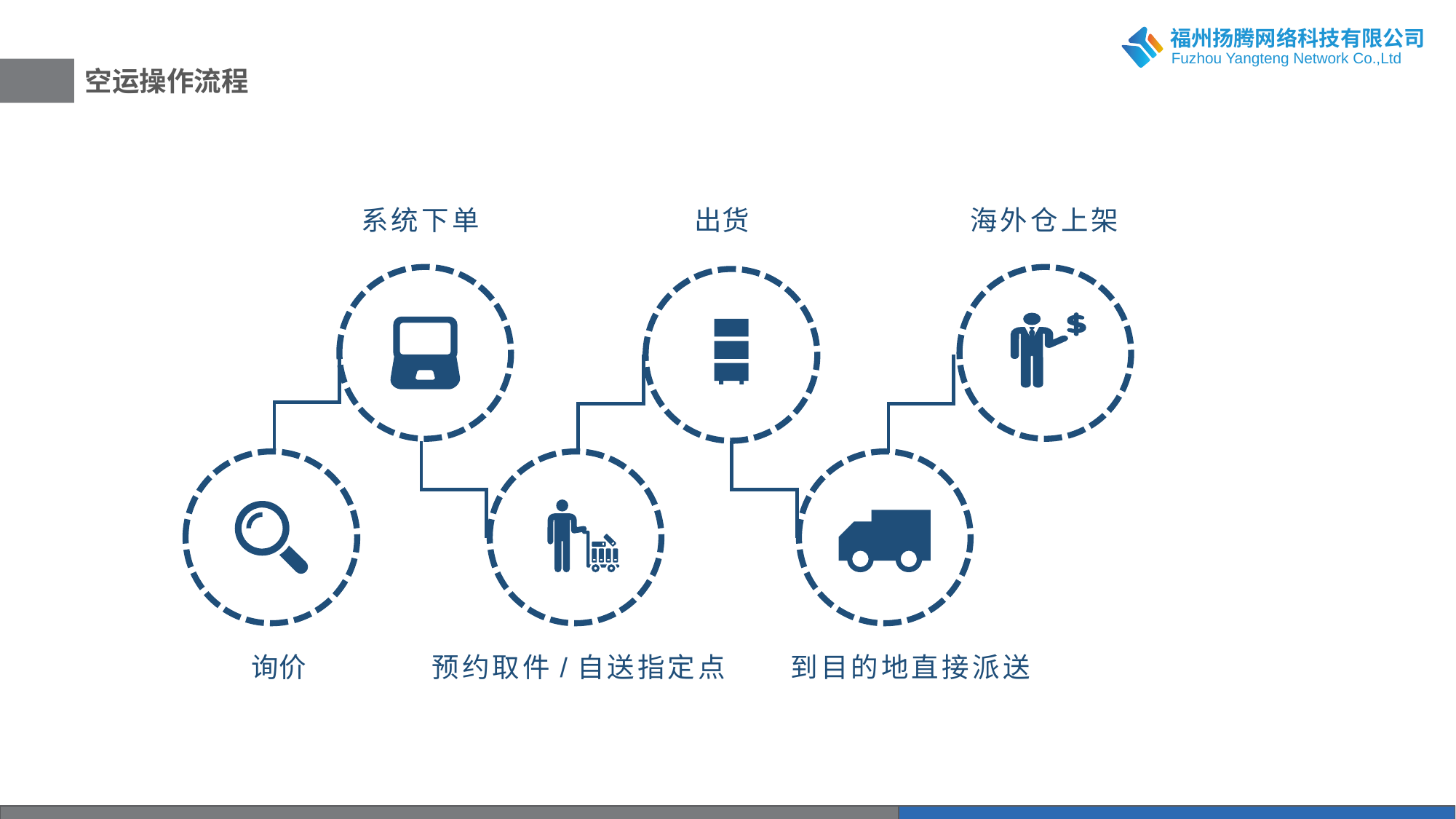

空运操作流程
海外仓上架
系统下单
出货

询价
预约取件/自送指定点
到目的地直接派送